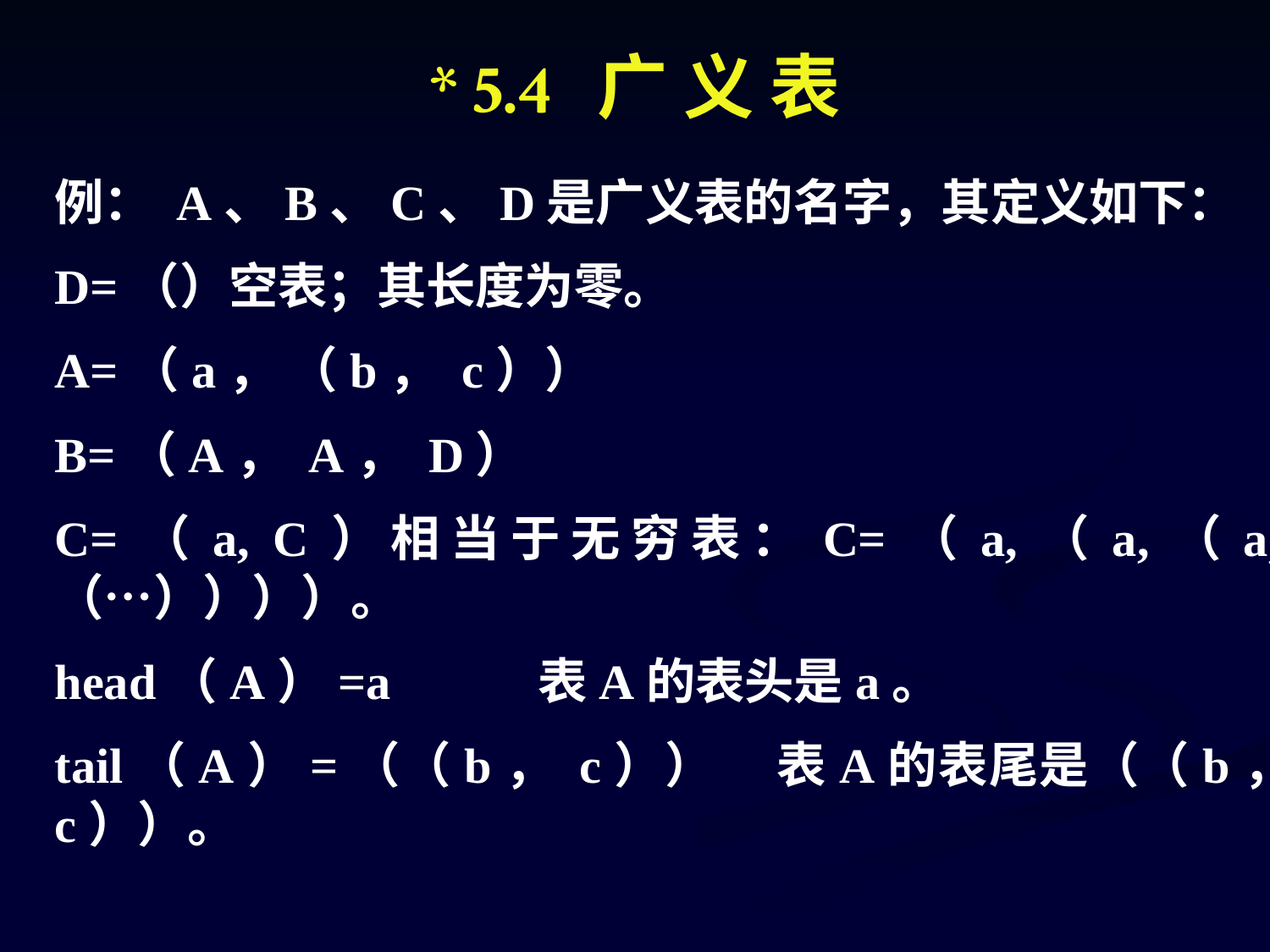

* 5.4  广 义 表
例： A、B、C、D是广义表的名字，其定义如下：
D=（）空表；其长度为零。
A=（a， （b， c））
B=（A， A， D）
C=（a, C）相当于无穷表：C=（a,（a,（a,（…））））。
head（A）=a           表A的表头是a。
tail（A）=（（b， c））     表A的表尾是（（b， c））。